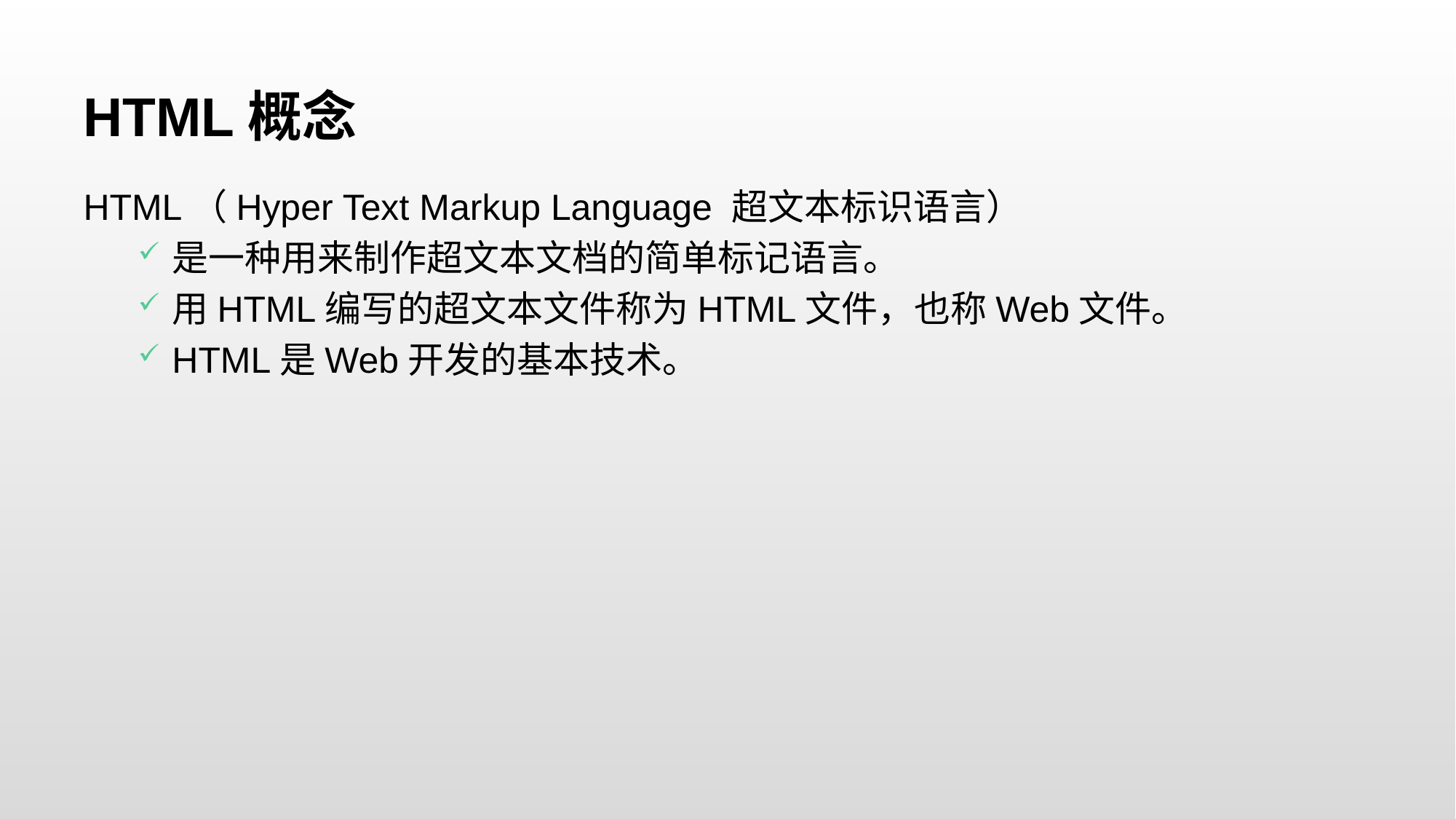

# HTML概念
HTML（Hyper Text Markup Language 超文本标识语言）
是一种用来制作超文本文档的简单标记语言。
用HTML编写的超文本文件称为HTML文件，也称Web文件。
HTML是Web开发的基本技术。